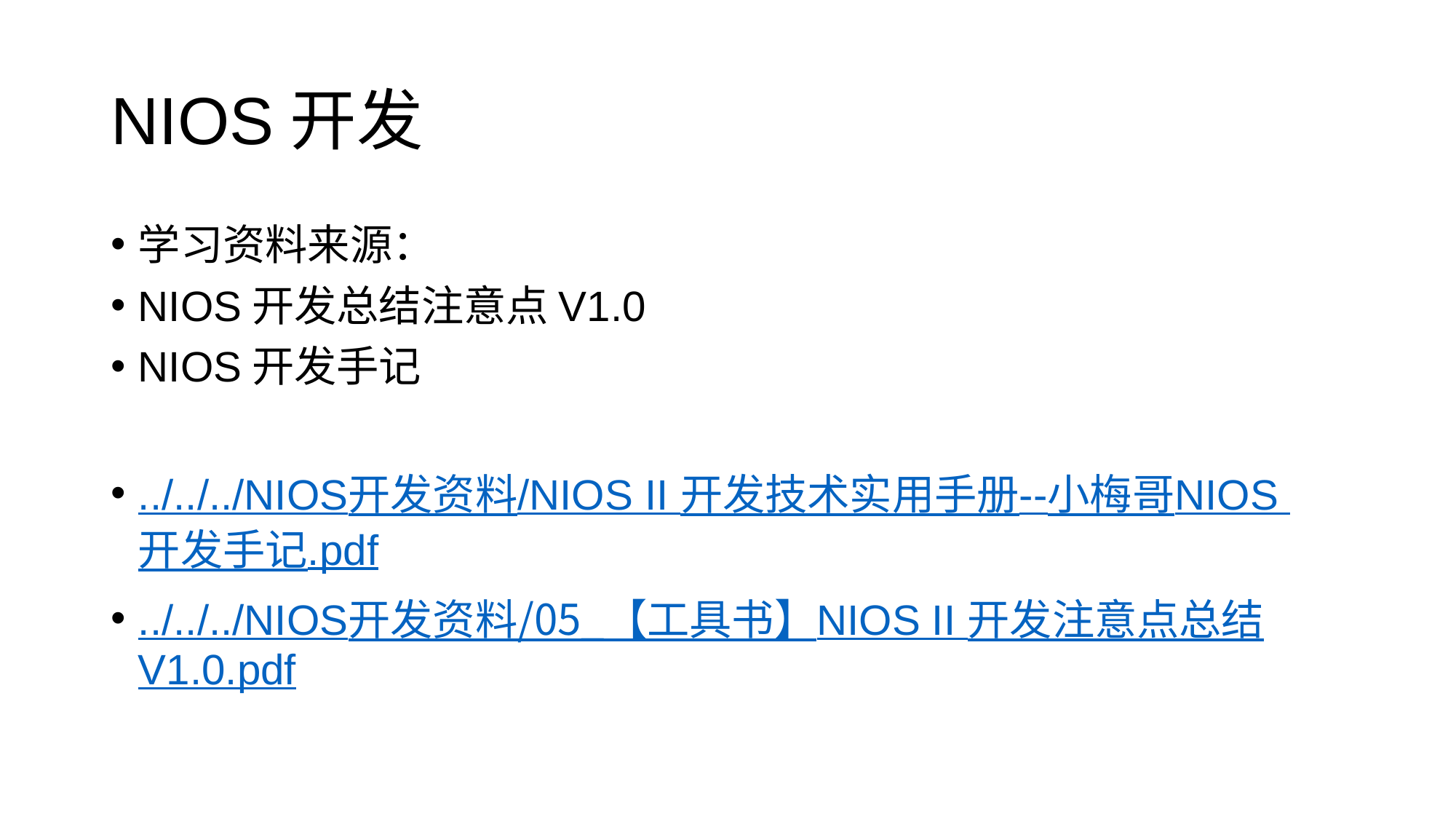

# NIOS开发
学习资料来源：
NIOS开发总结注意点V1.0
NIOS开发手记

../../../NIOS开发资料/NIOS II 开发技术实用手册--小梅哥NIOS 开发手记.pdf
../../../NIOS开发资料/05_【工具书】NIOS II 开发注意点总结V1.0.pdf